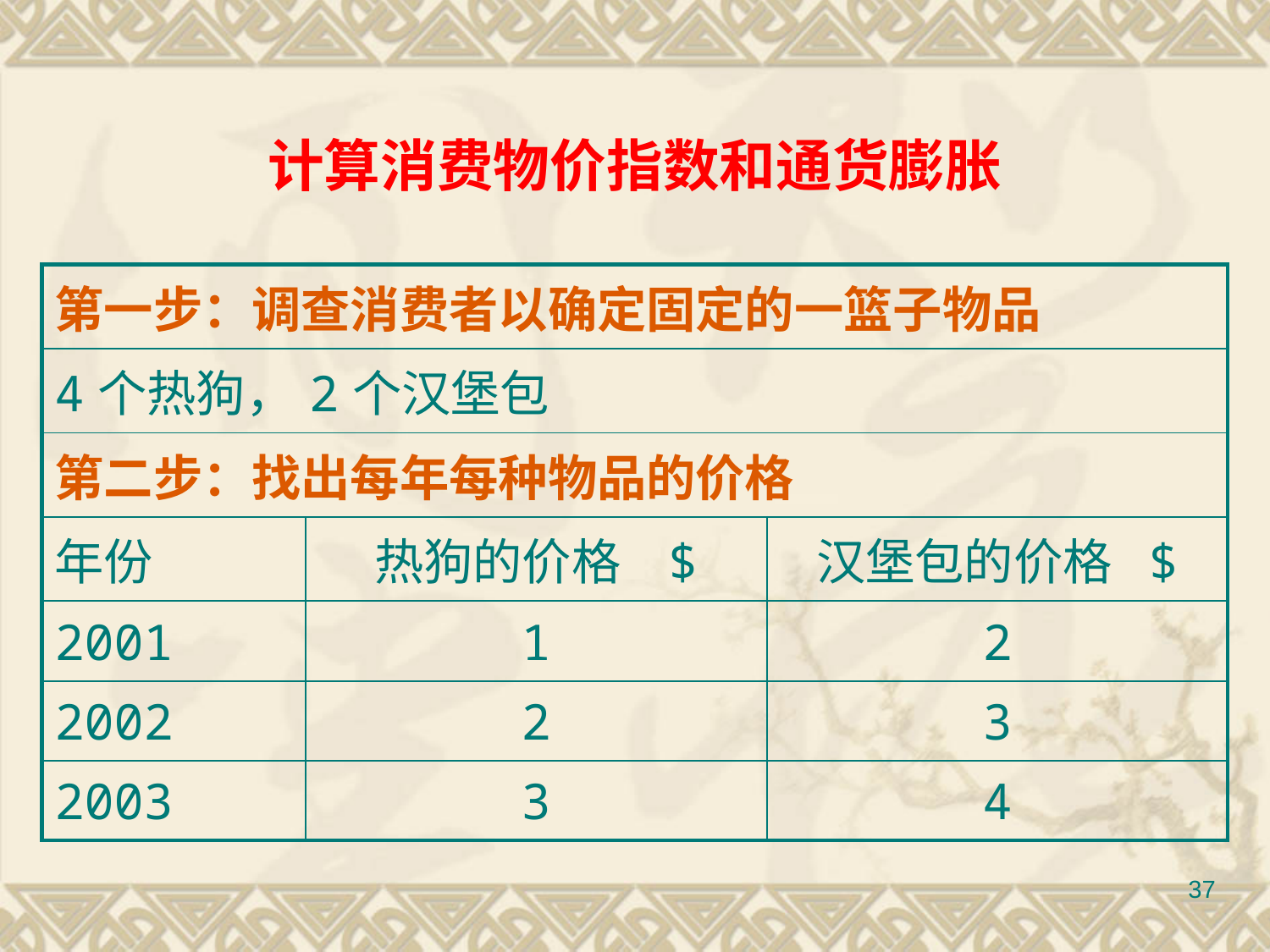

# 计算消费物价指数和通货膨胀
| 第一步：调查消费者以确定固定的一篮子物品 |  |  |
| --- | --- | --- |
| 4个热狗，2个汉堡包 |  |  |
| 第二步：找出每年每种物品的价格 |  |  |
| 年份 | 热狗的价格 $ | 汉堡包的价格 $ |
| 2001 | 1 | 2 |
| 2002 | 2 | 3 |
| 2003 | 3 | 4 |
37